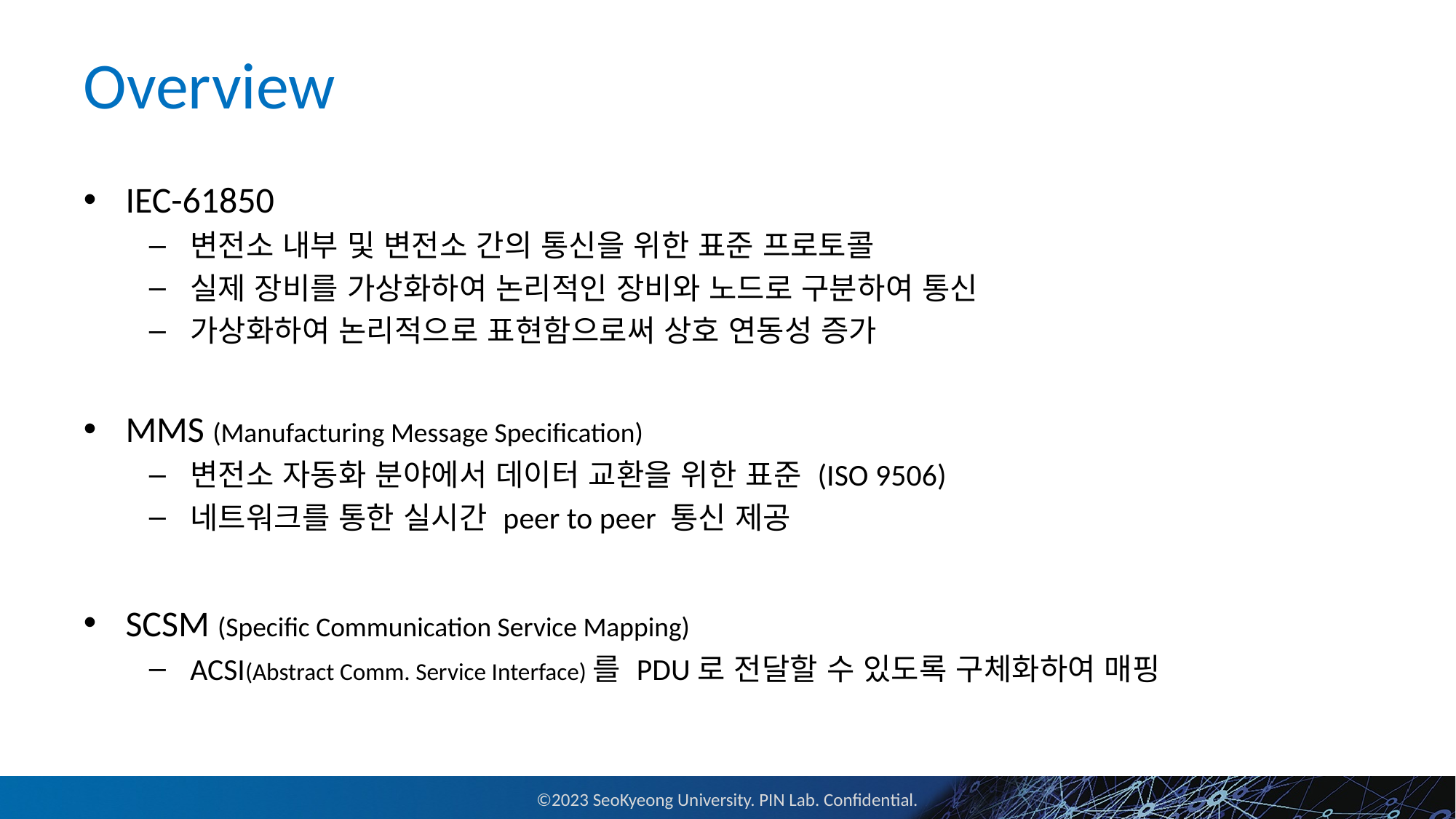

# Overview
IEC-61850
변전소 내부 및 변전소 간의 통신을 위한 표준 프로토콜
실제 장비를 가상화하여 논리적인 장비와 노드로 구분하여 통신
가상화하여 논리적으로 표현함으로써 상호 연동성 증가

MMS (Manufacturing Message Specification)
변전소 자동화 분야에서 데이터 교환을 위한 표준 (ISO 9506)
네트워크를 통한 실시간 peer to peer 통신 제공

SCSM (Specific Communication Service Mapping)
ACSI(Abstract Comm. Service Interface)를 PDU로 전달할 수 있도록 구체화하여 매핑